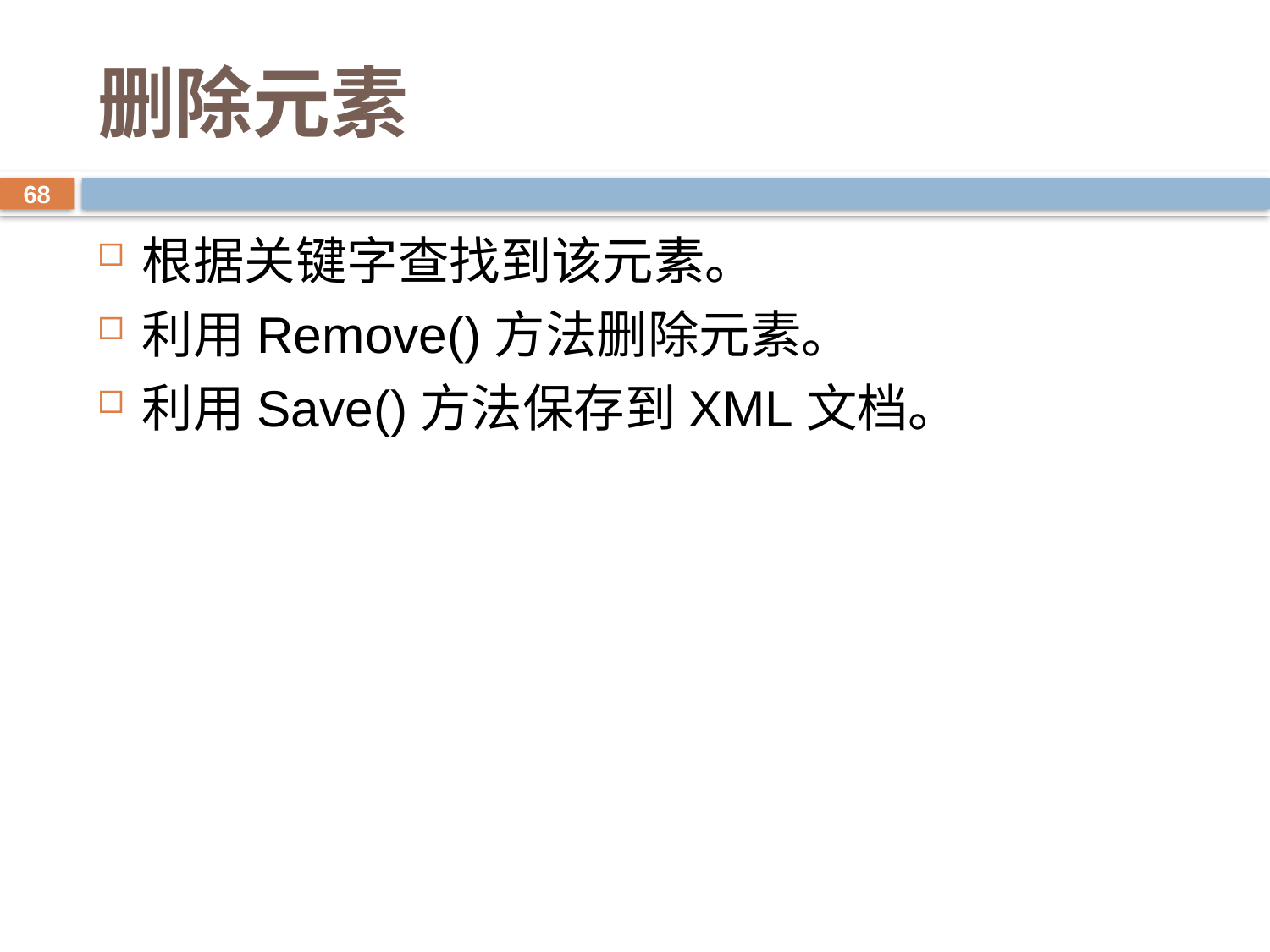

# 删除元素
68
根据关键字查找到该元素。
利用Remove()方法删除元素。
利用Save()方法保存到XML文档。